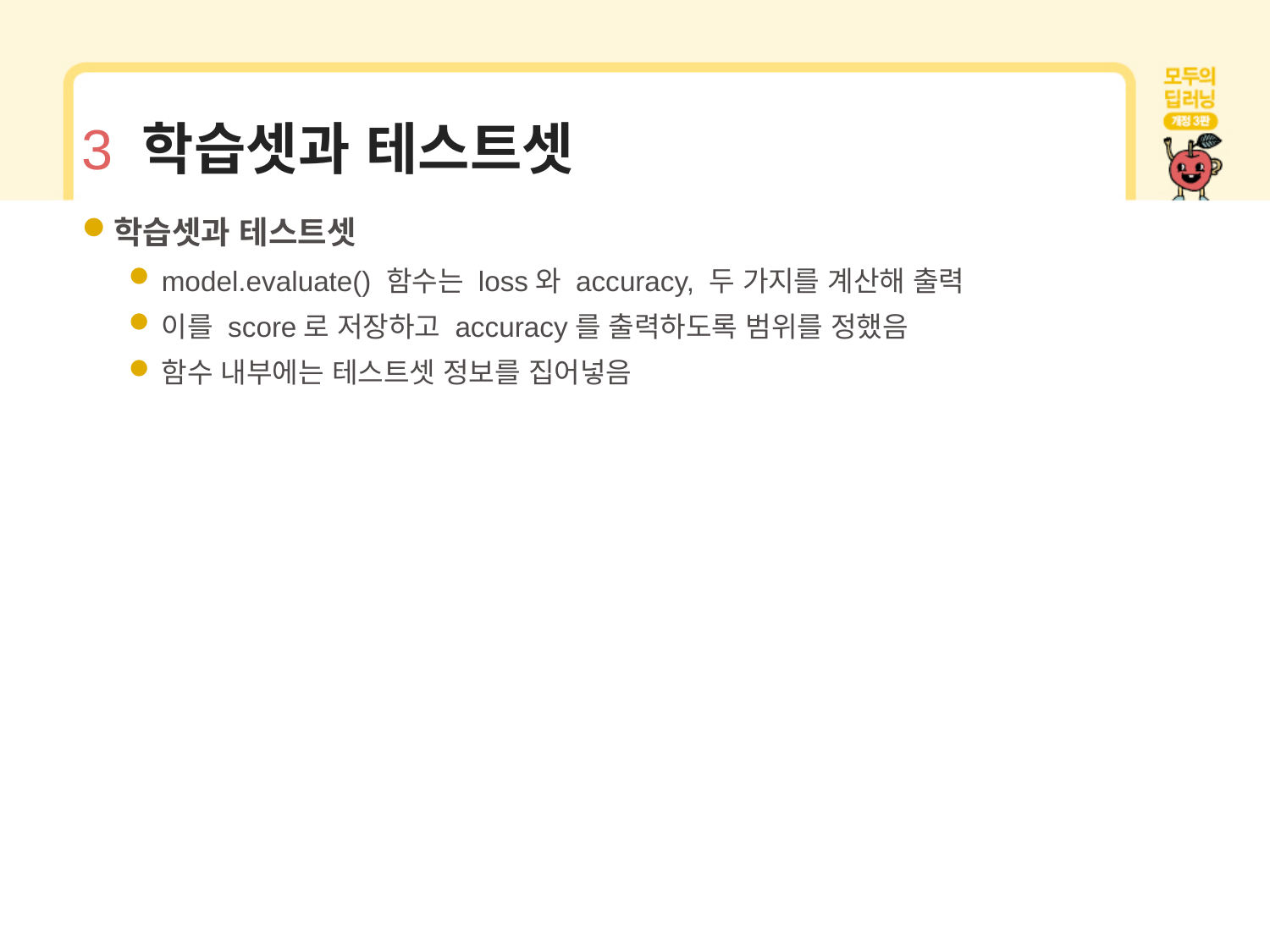

# 3 학습셋과 테스트셋
학습셋과 테스트셋
model.evaluate() 함수는 loss와 accuracy, 두 가지를 계산해 출력
이를 score로 저장하고 accuracy를 출력하도록 범위를 정했음
함수 내부에는 테스트셋 정보를 집어넣음